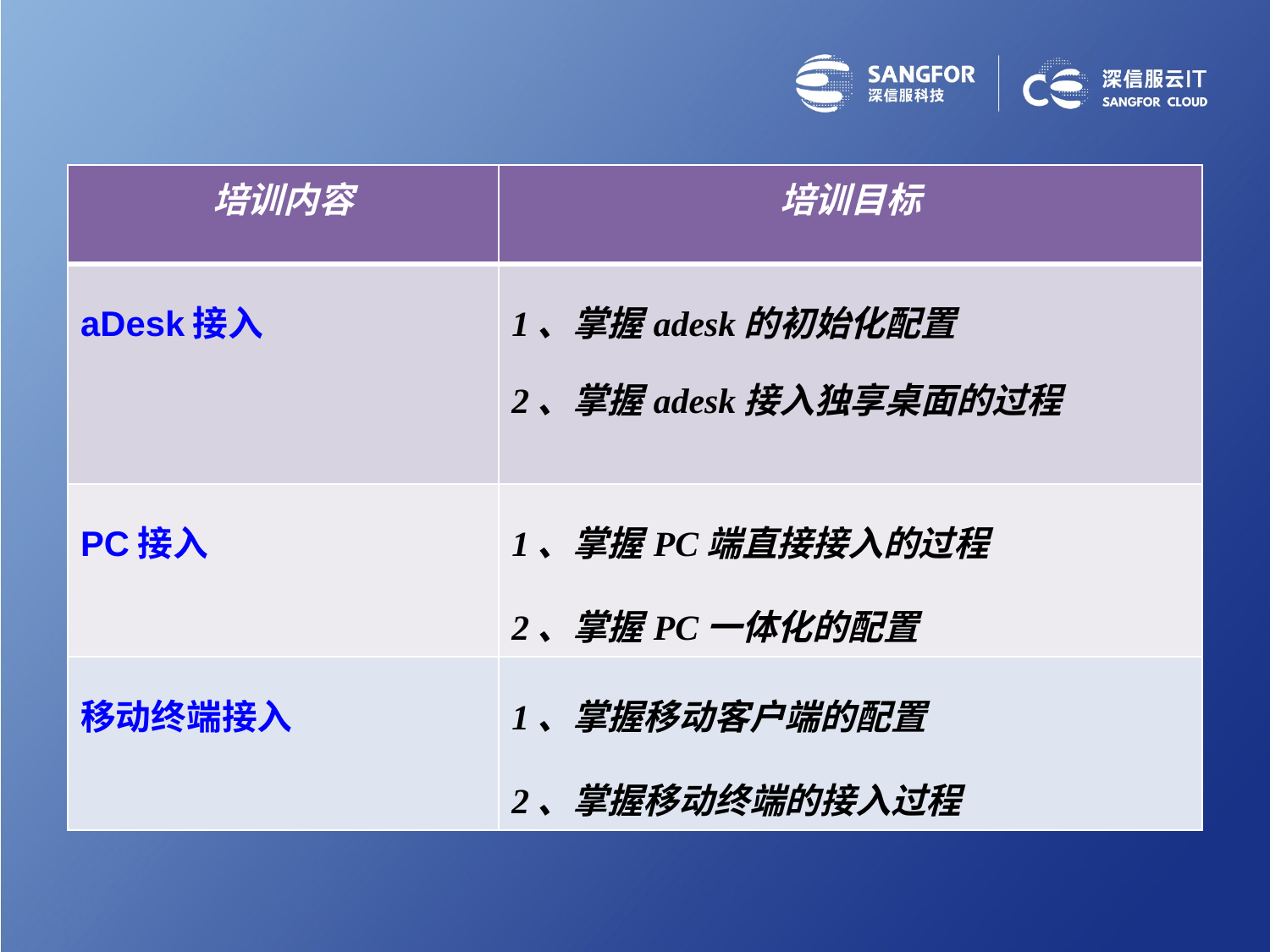

| 培训内容 | 培训目标 |
| --- | --- |
| aDesk接入 | 1、掌握adesk的初始化配置 2、掌握adesk接入独享桌面的过程 |
| PC接入 | 1、掌握PC端直接接入的过程 2、掌握PC一体化的配置 |
| 移动终端接入 | 1、掌握移动客户端的配置 2、掌握移动终端的接入过程 |